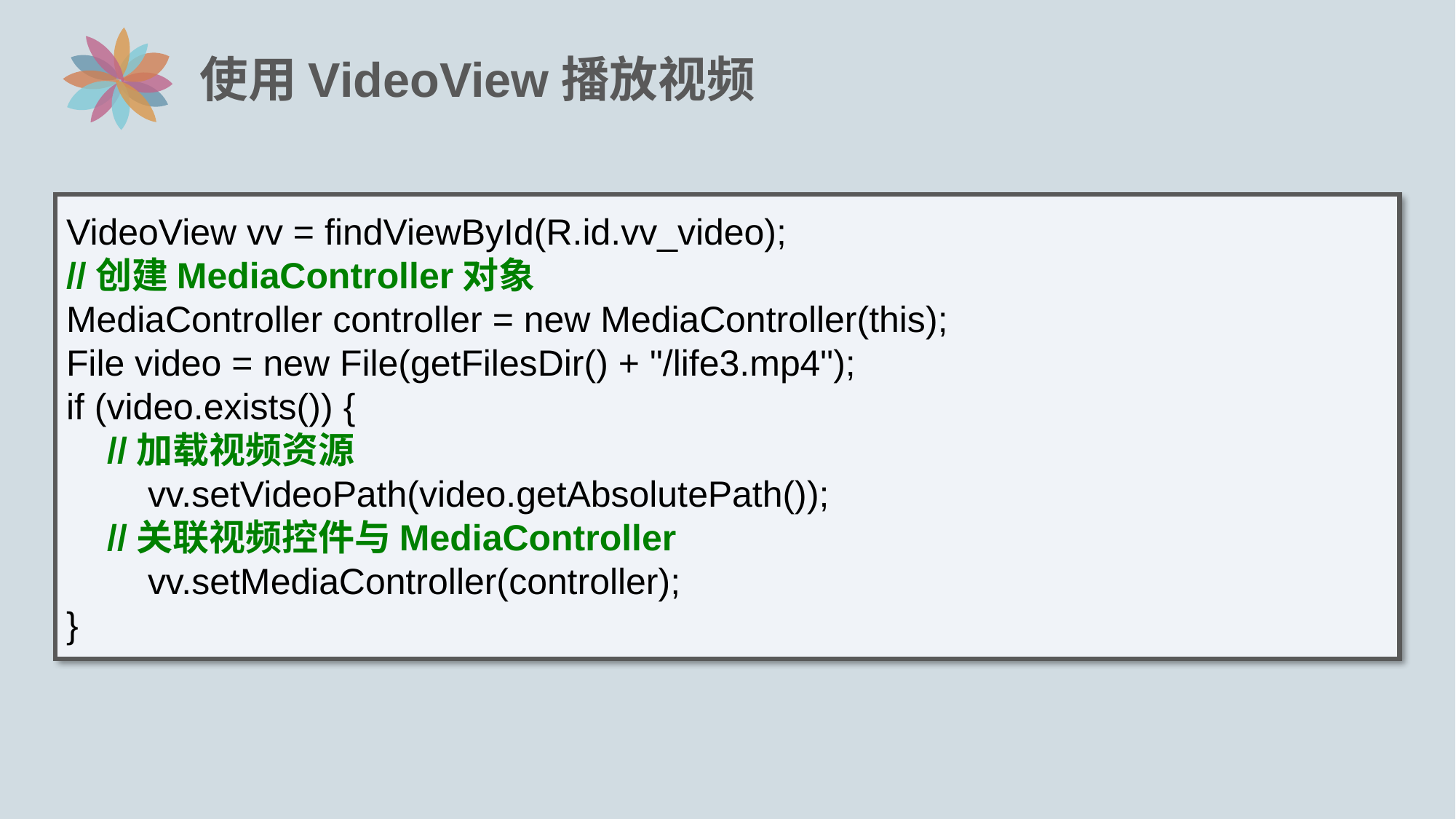

# 使用VideoView播放视频

VideoView vv = findViewById(R.id.vv_video);
//创建MediaController对象
MediaController controller = new MediaController(this);
File video = new File(getFilesDir() + "/life3.mp4");
if (video.exists()) {
    //加载视频资源
        vv.setVideoPath(video.getAbsolutePath());
    //关联视频控件与MediaController
        vv.setMediaController(controller);
}